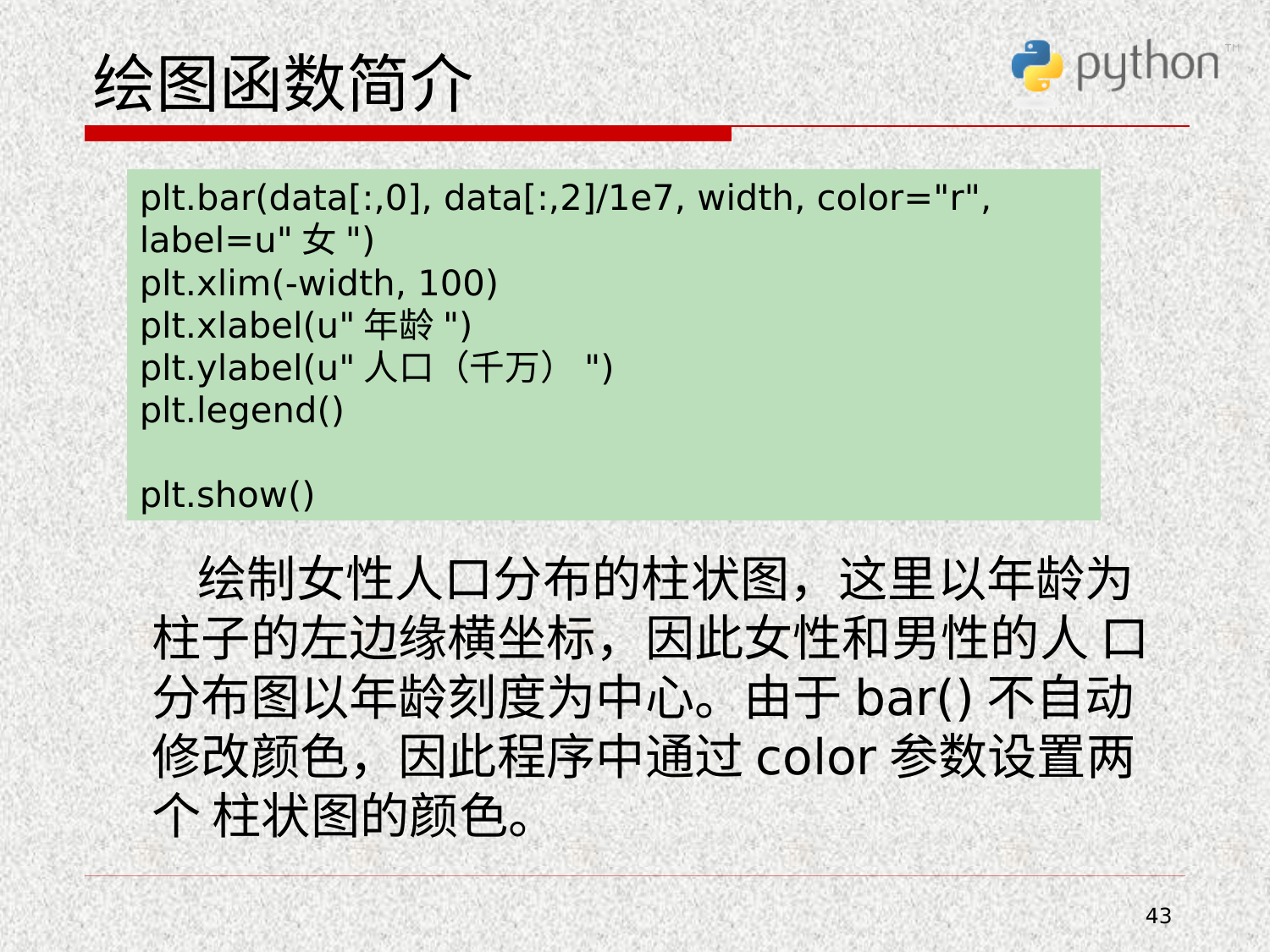

# 绘图函数简介

         绘制女性人口分布的柱状图，这里以年龄为柱子的左边缘横坐标，因此女性和男性的人 口分布图以年龄刻度为中心。由于bar()不自动修改颜色，因此程序中通过color参数设置两个 柱状图的颜色。

plt.bar(data[:,0], data[:,2]/1e7, width, color="r", label=u"女")
plt.xlim(-width, 100)
plt.xlabel(u"年龄")
plt.ylabel(u"人口（千万）")
plt.legend()
plt.show()
43